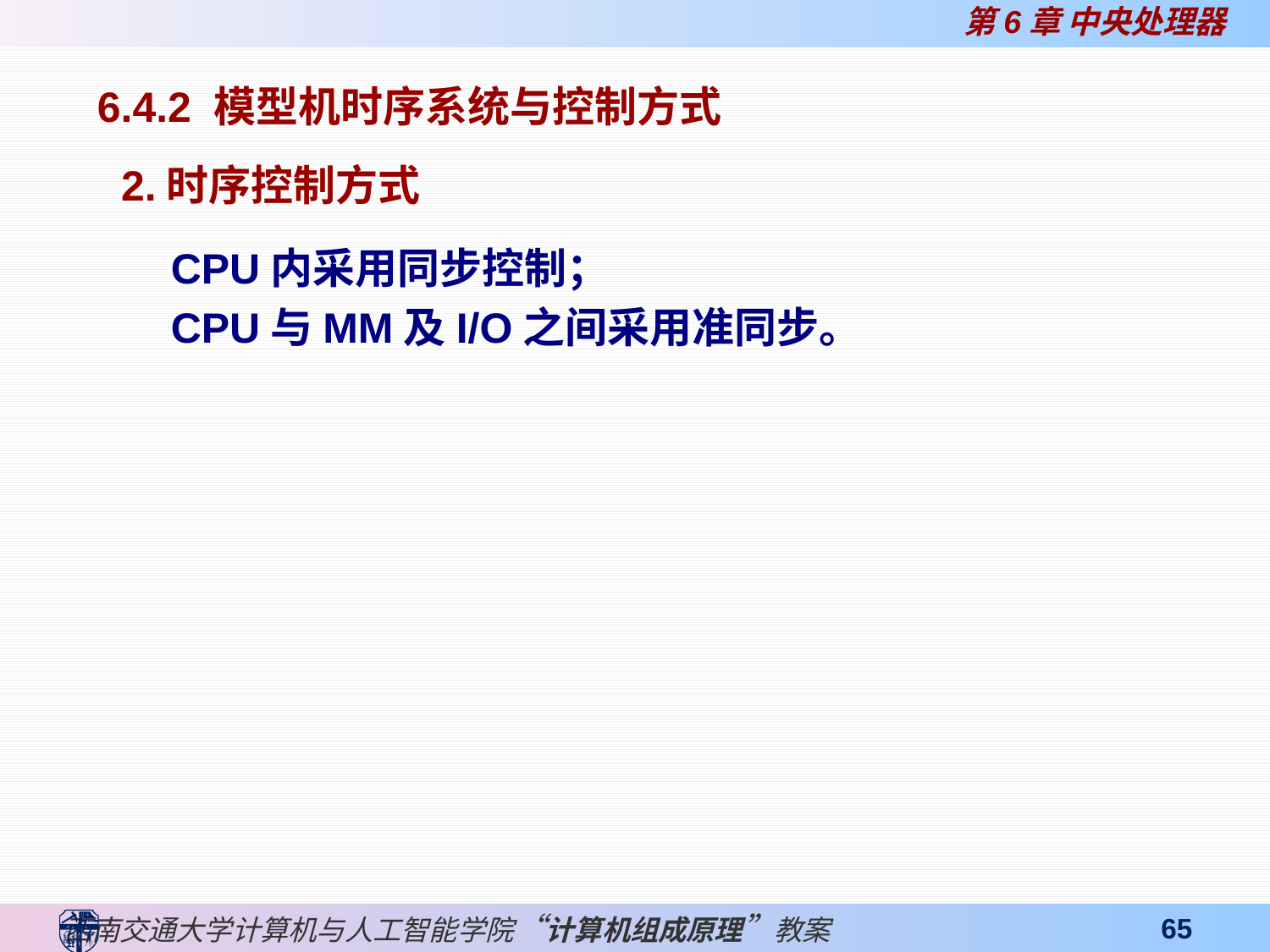

6.4.2 模型机时序系统与控制方式
  2.时序控制方式
    CPU内采用同步控制；
    CPU与MM及I/O之间采用准同步。